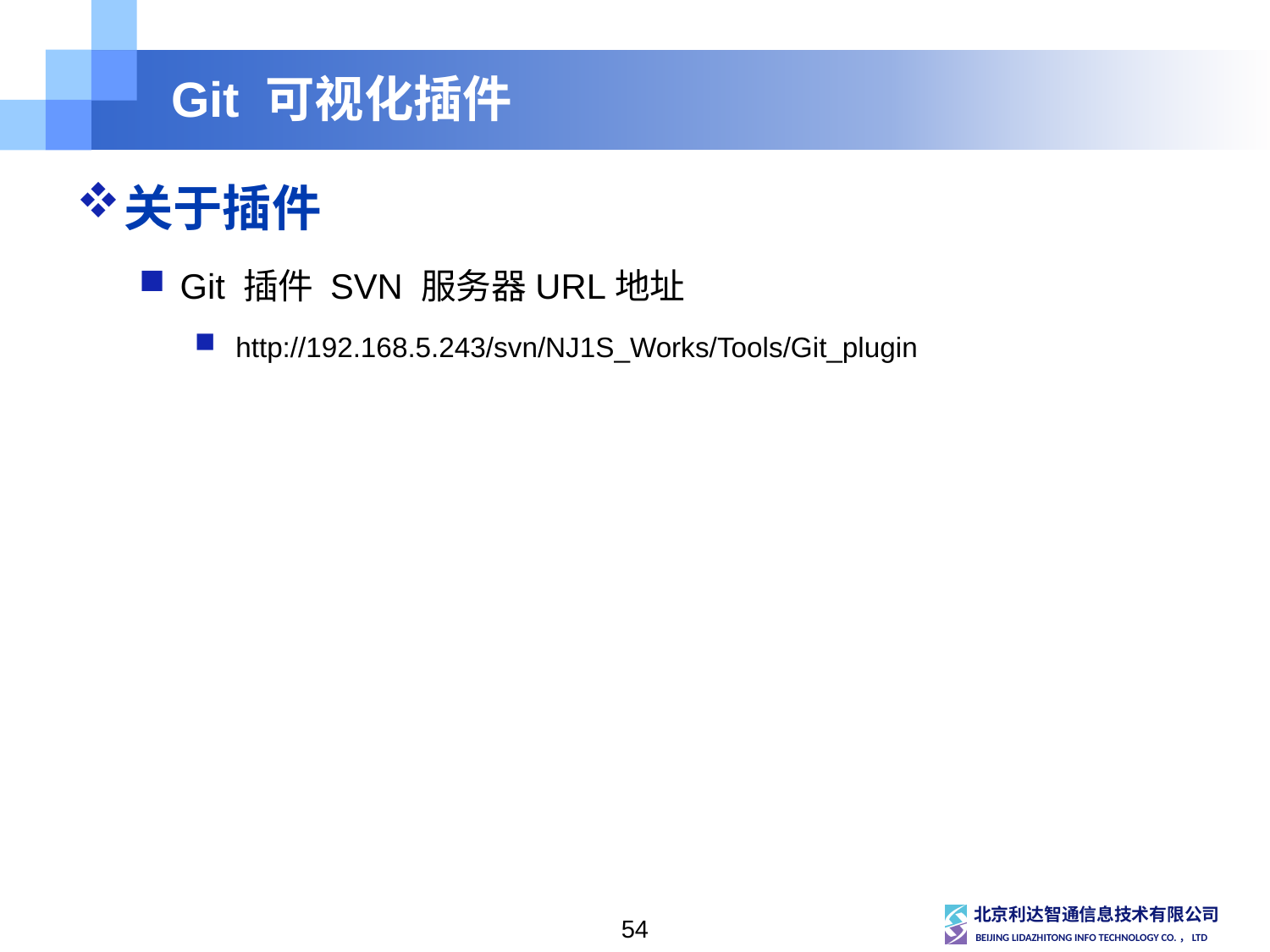

# Git 可视化插件
关于插件
Git 插件 SVN 服务器URL地址
http://192.168.5.243/svn/NJ1S_Works/Tools/Git_plugin
54